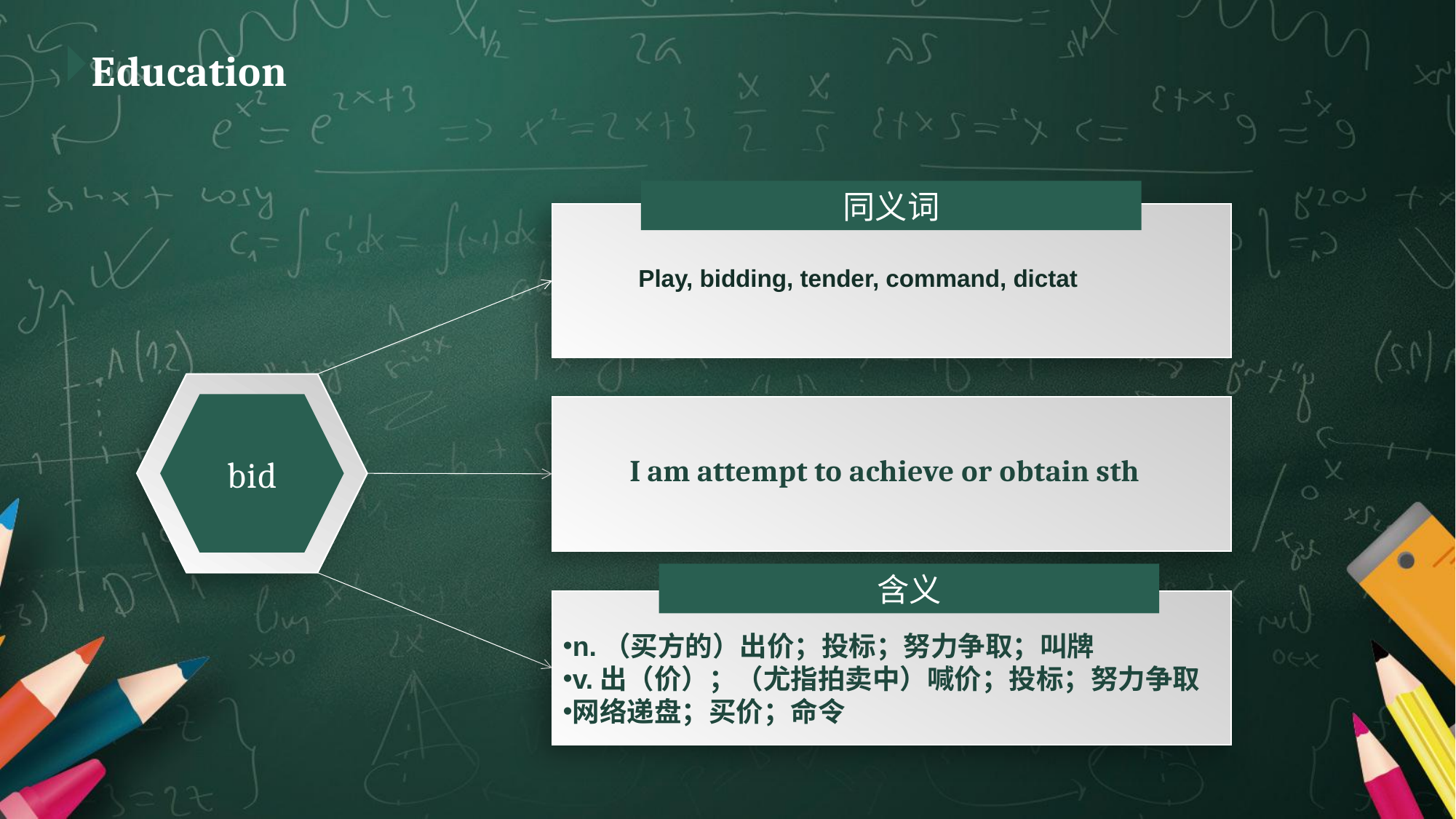

Education

同义词

Play, bidding, tender, command, dictat

bid

I am attempt to achieve or obtain sth

含义

n.（买方的）出价；投标；努力争取；叫牌
v.出（价）；（尤指拍卖中）喊价；投标；努力争取
网络递盘；买价；命令